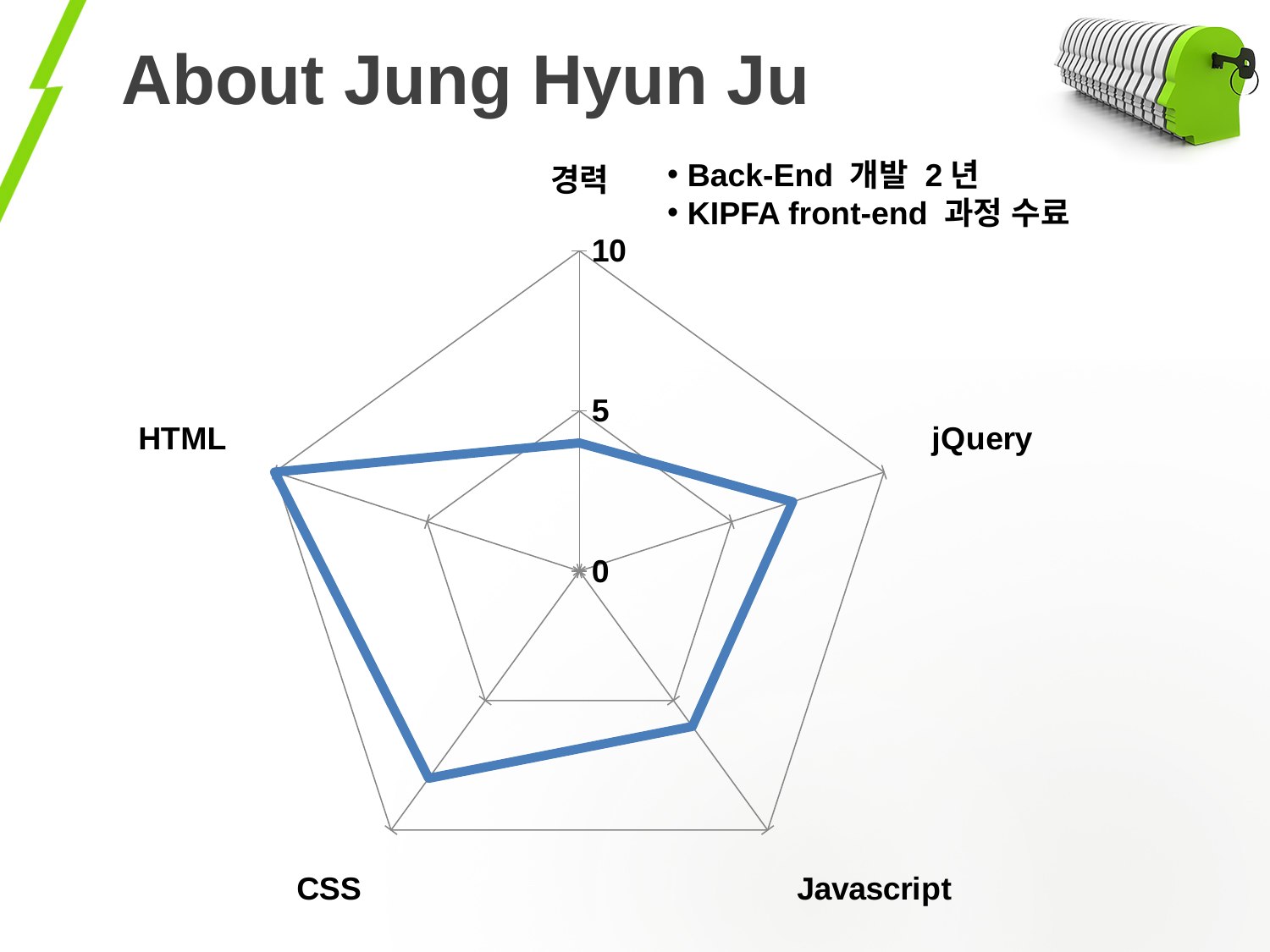

# About Jung Hyun Ju

### Chart

| Category | 계열 1 |
|---|---|
| 경력 | 4.0 |
| jQuery | 7.0 |
| Javascript | 6.0 |
| CSS | 8.0 |
| HTML | 10.0 |
 Back-End 개발 2년
 KIPFA front-end 과정 수료